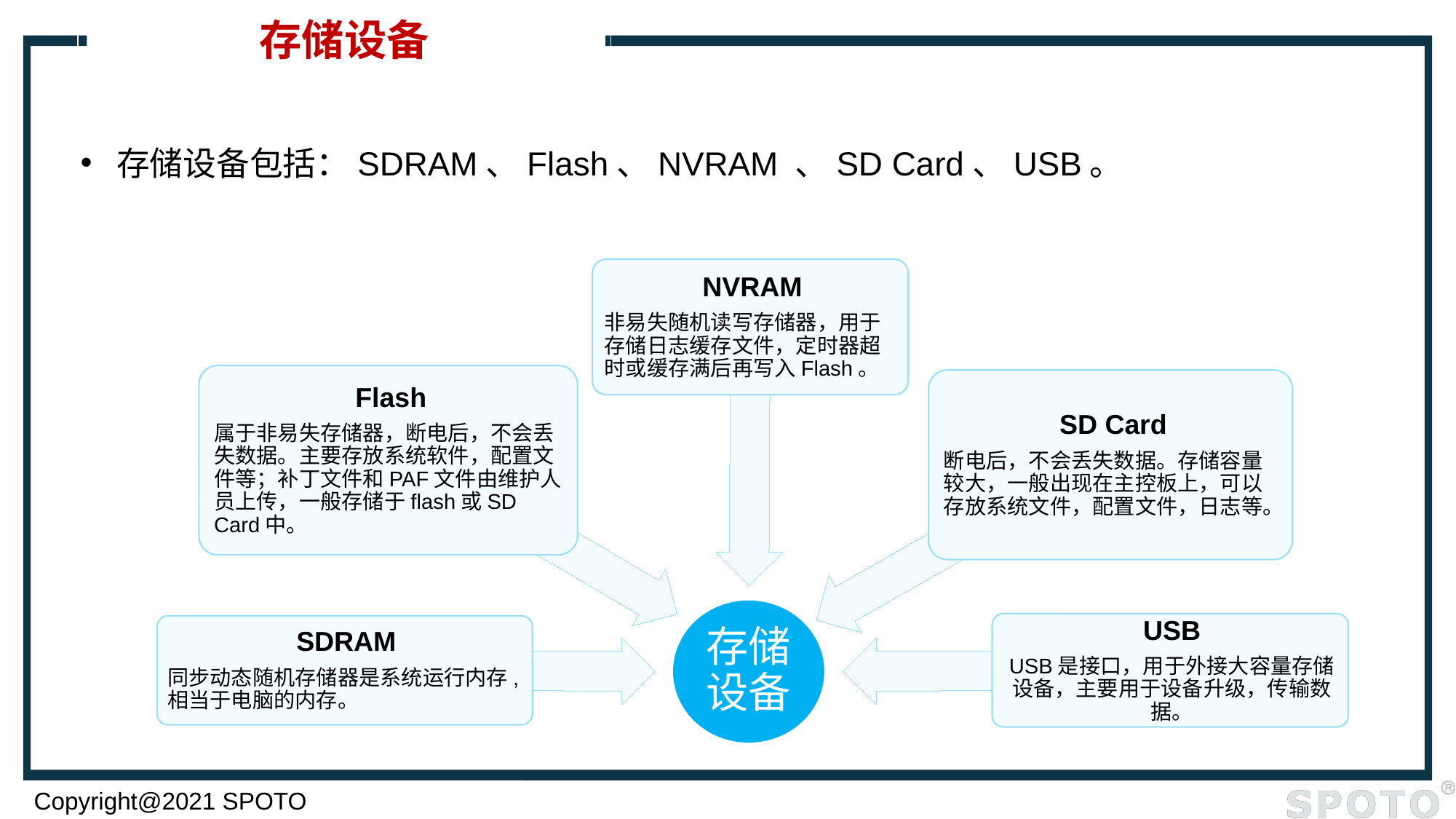

# 存储设备
存储设备包括：SDRAM、Flash、NVRAM 、SD Card、USB。
存储设备
SDRAM
同步动态随机存储器是系统运行内存,相当于电脑的内存。
Flash
属于非易失存储器，断电后，不会丢失数据。主要存放系统软件，配置文件等；补丁文件和PAF文件由维护人员上传，一般存储于flash或SD Card中。
SD Card
断电后，不会丢失数据。存储容量较大，一般出现在主控板上，可以存放系统文件，配置文件，日志等。
NVRAM
非易失随机读写存储器，用于存储日志缓存文件，定时器超时或缓存满后再写入Flash。
USB
USB是接口，用于外接大容量存储设备，主要用于设备升级，传输数据。